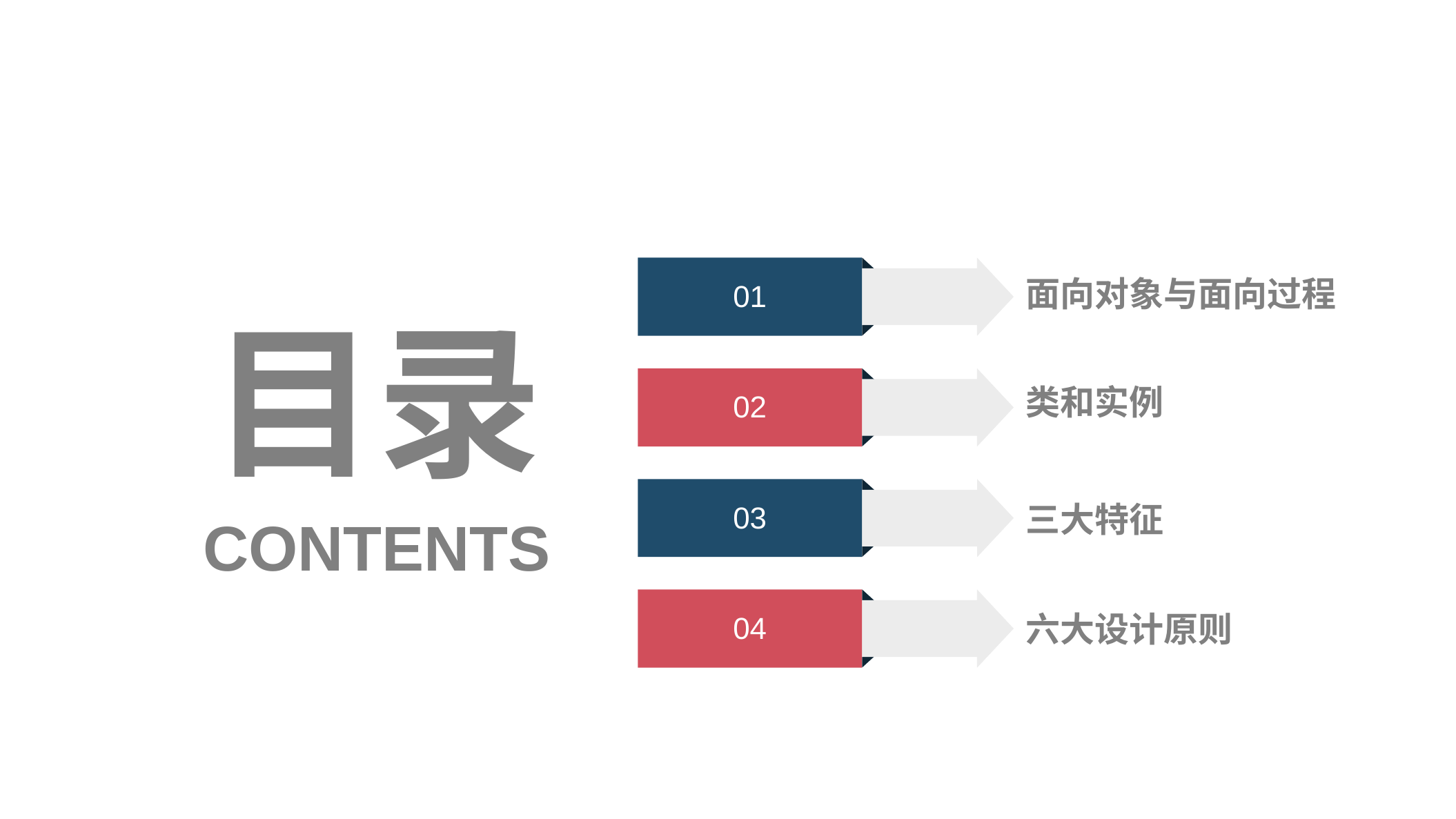

01

面向对象与面向过程
目录

02

类和实例

03

三大特征
CONTENTS

04

六大设计原则